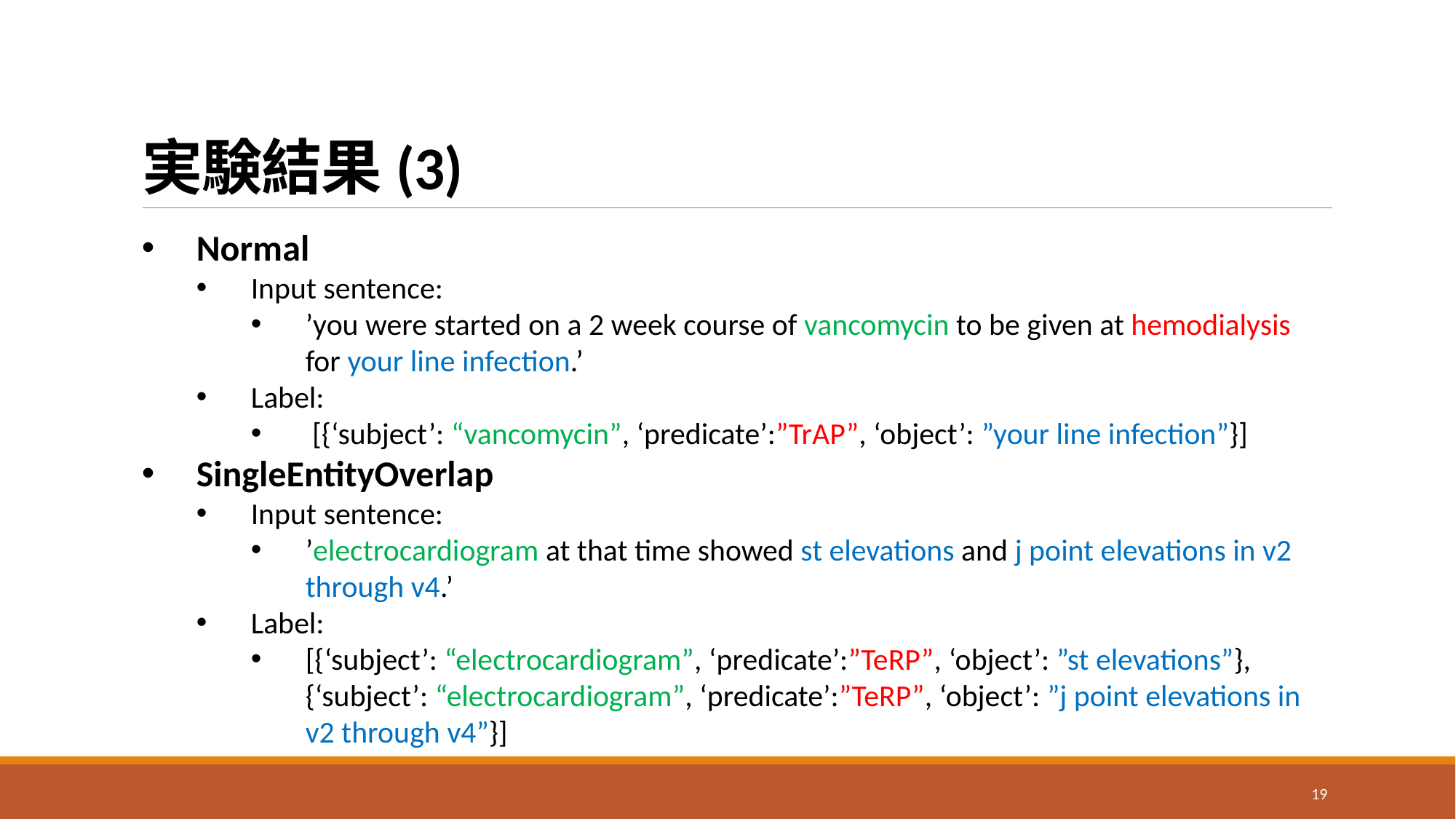

# 実験結果(3)
Normal
Input sentence:
’you were started on a 2 week course of vancomycin to be given at hemodialysis for your line infection.’
Label:
 [{‘subject’: “vancomycin”, ‘predicate’:”TrAP”, ‘object’: ”your line infection”}]
SingleEntityOverlap
Input sentence:
’electrocardiogram at that time showed st elevations and j point elevations in v2 through v4.’
Label:
[{‘subject’: “electrocardiogram”, ‘predicate’:”TeRP”, ‘object’: ”st elevations”}, {‘subject’: “electrocardiogram”, ‘predicate’:”TeRP”, ‘object’: ”j point elevations in v2 through v4”}]

19